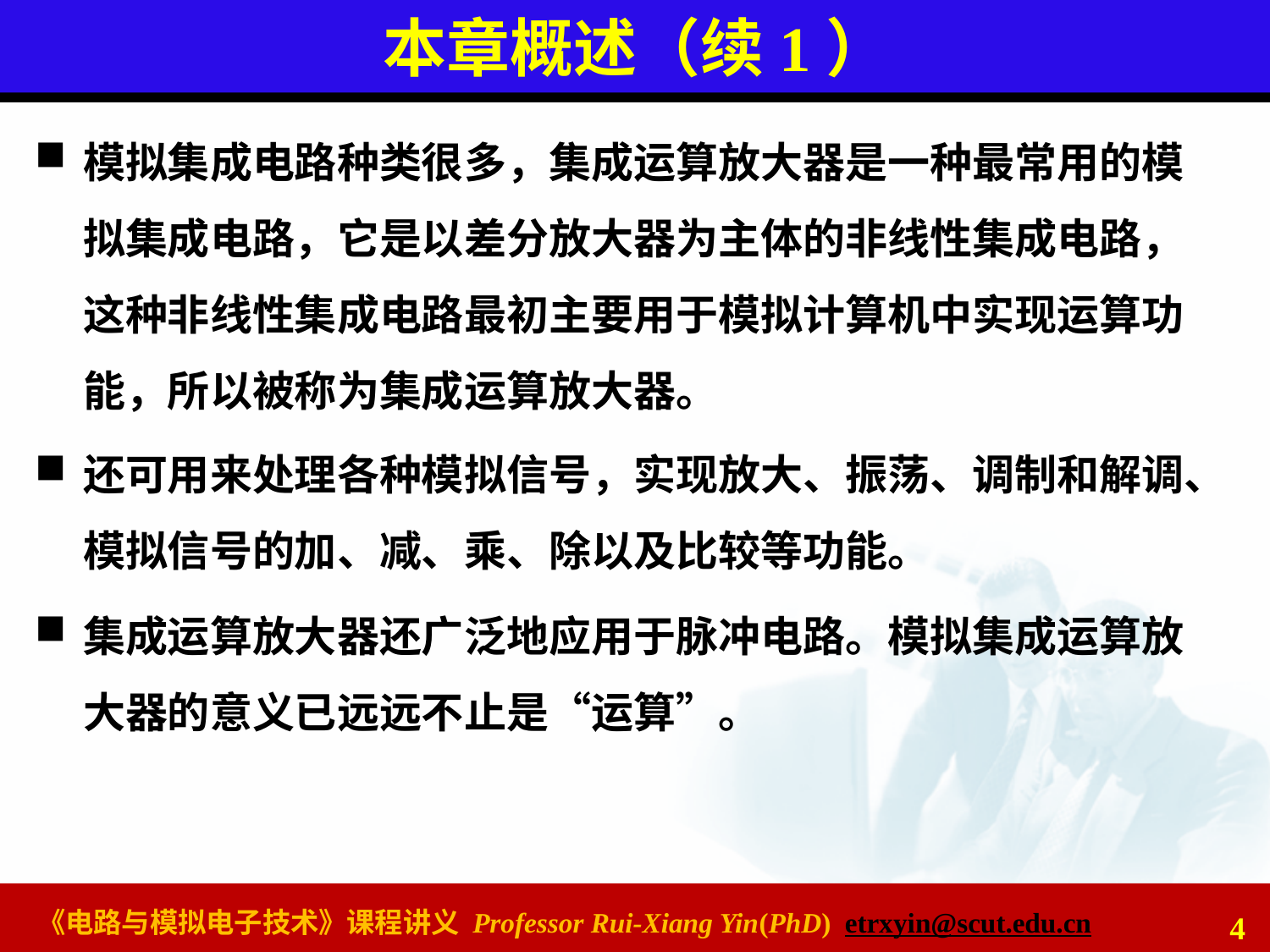

# 本章概述（续1）
模拟集成电路种类很多，集成运算放大器是一种最常用的模拟集成电路，它是以差分放大器为主体的非线性集成电路，这种非线性集成电路最初主要用于模拟计算机中实现运算功能，所以被称为集成运算放大器。
还可用来处理各种模拟信号，实现放大、振荡、调制和解调、模拟信号的加、减、乘、除以及比较等功能。
集成运算放大器还广泛地应用于脉冲电路。模拟集成运算放大器的意义已远远不止是“运算”。
4